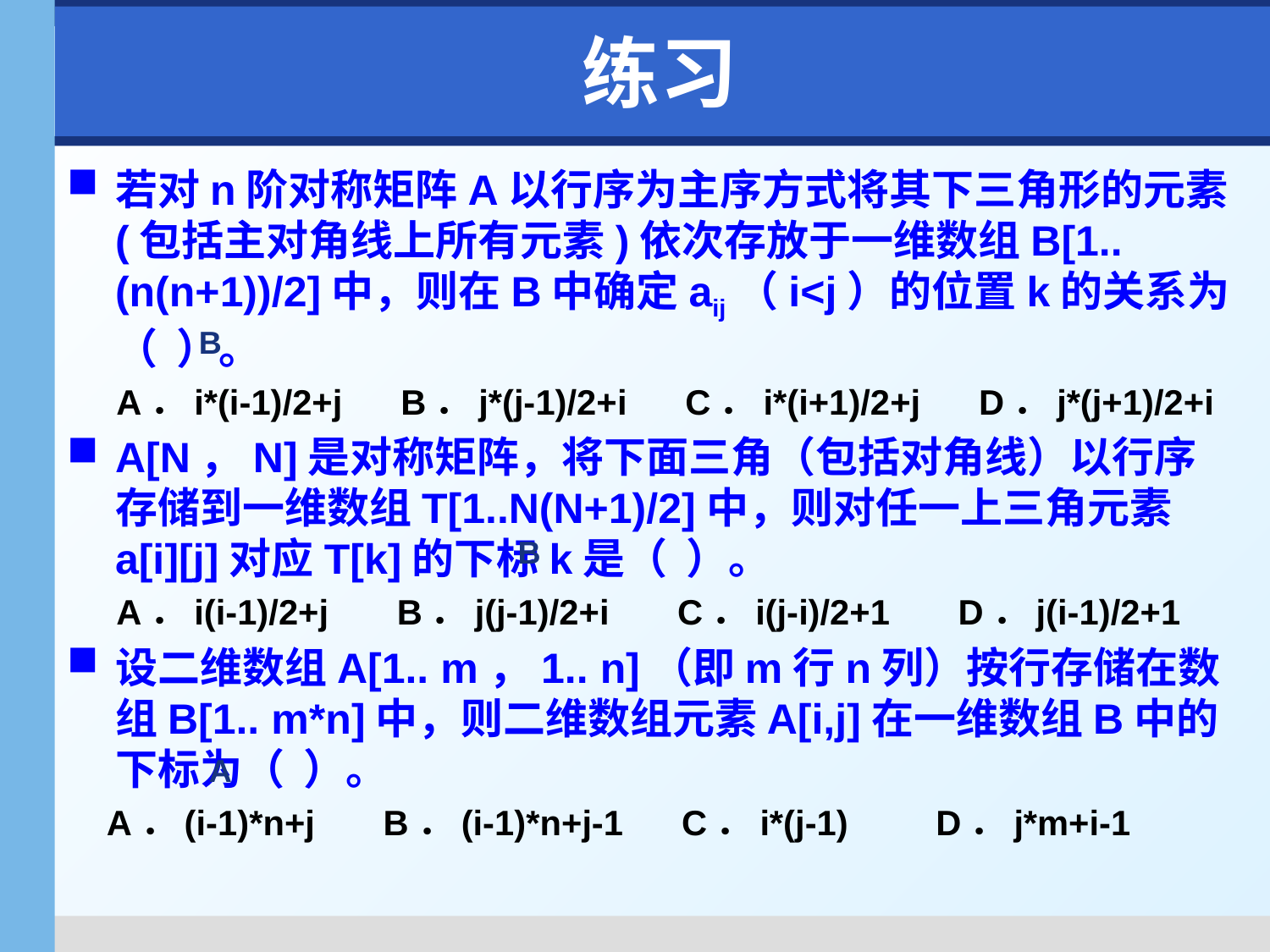

# 练习
若对n阶对称矩阵A以行序为主序方式将其下三角形的元素(包括主对角线上所有元素)依次存放于一维数组B[1..(n(n+1))/2]中，则在B中确定aij（i<j）的位置k的关系为（  ）。
     A．i*(i-1)/2+j      B．j*(j-1)/2+i      C．i*(i+1)/2+j      D．j*(j+1)/2+i
A[N，N]是对称矩阵，将下面三角（包括对角线）以行序存储到一维数组T[1..N(N+1)/2]中，则对任一上三角元素a[i][j]对应T[k]的下标k是（  ）。
     A．i(i-1)/2+j       B．j(j-1)/2+i       C．i(j-i)/2+1       D．j(i-1)/2+1
设二维数组A[1.. m，1.. n]（即m行n列）按行存储在数组B[1.. m*n]中，则二维数组元素A[i,j]在一维数组B中的下标为（  ）。
    A．(i-1)*n+j       B．(i-1)*n+j-1      C．i*(j-1)         D．j*m+i-1

B
B
A